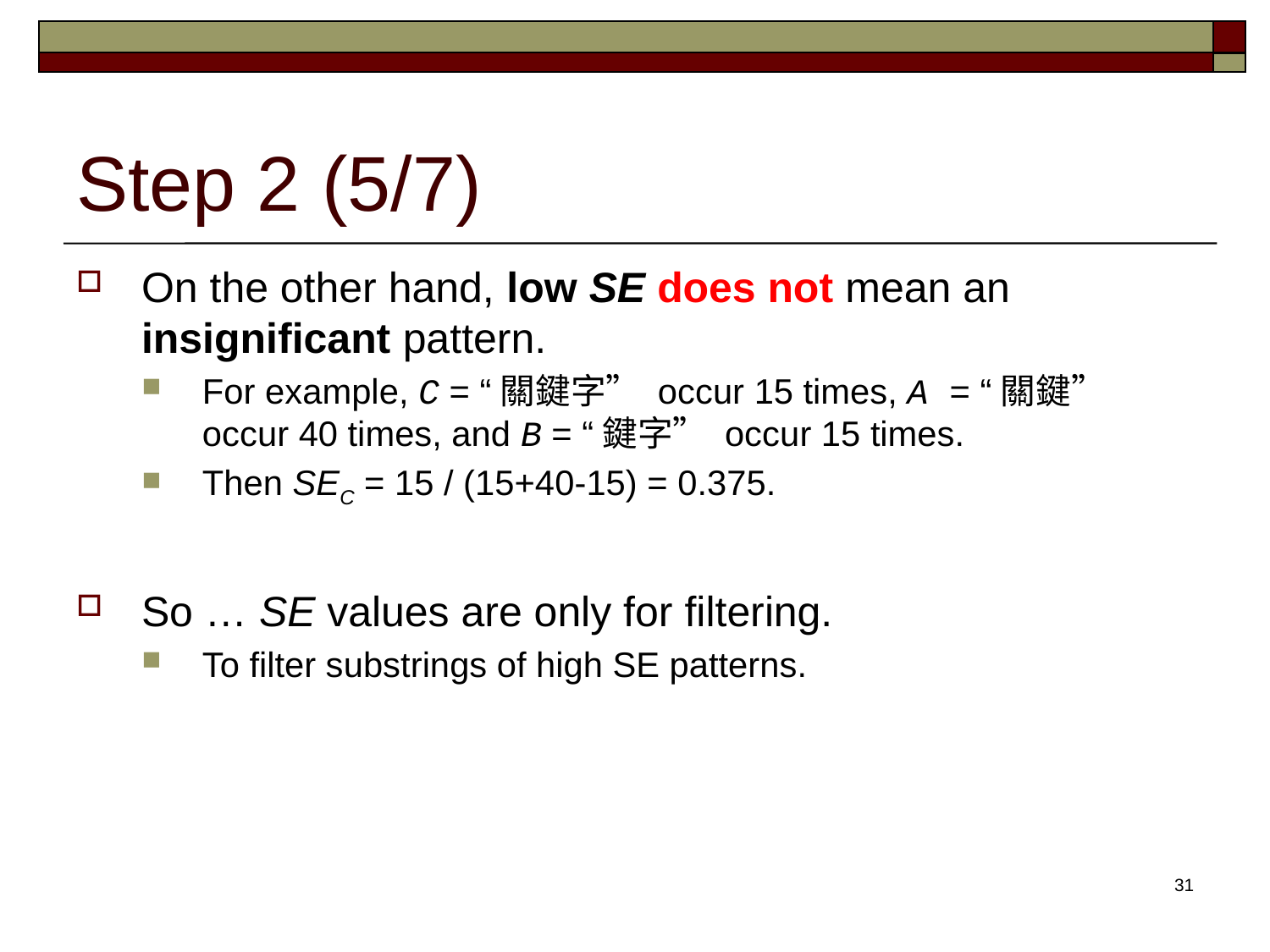

# Step 2 (5/7)
On the other hand, low SE does not mean an insignificant pattern.
For example, C = “關鍵字” occur 15 times, A = “關鍵” occur 40 times, and B = “鍵字” occur 15 times.
Then SEC = 15 / (15+40-15) = 0.375.

So … SE values are only for filtering.
To filter substrings of high SE patterns.
31